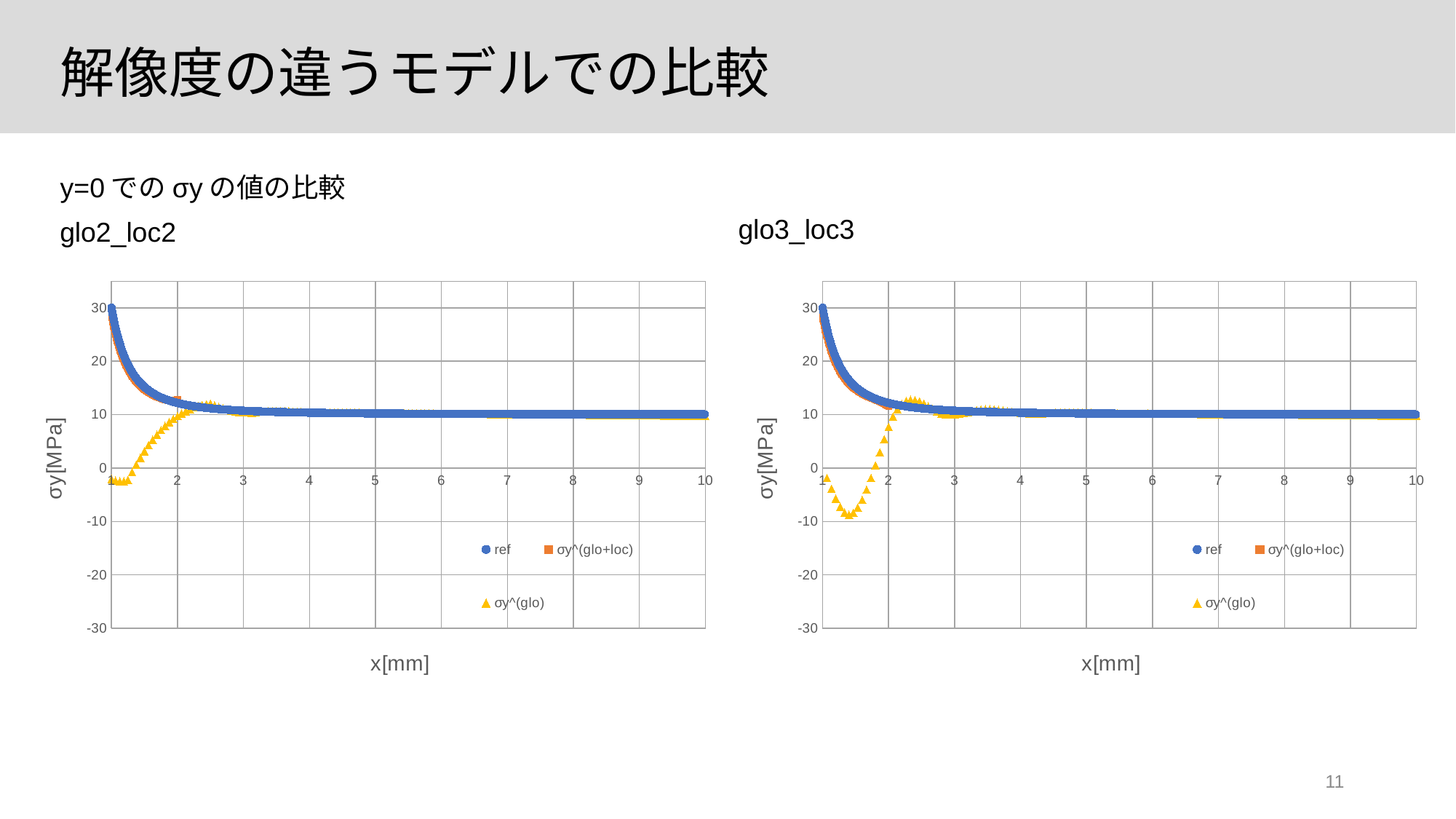

解像度の違うモデルでの比較
y=0でのσyの値の比較
glo3_loc3
glo2_loc2

### Chart

| Category |  |  |  |
|---|---|---|---|

### Chart

| Category |  |  |  |
|---|---|---|---|
11